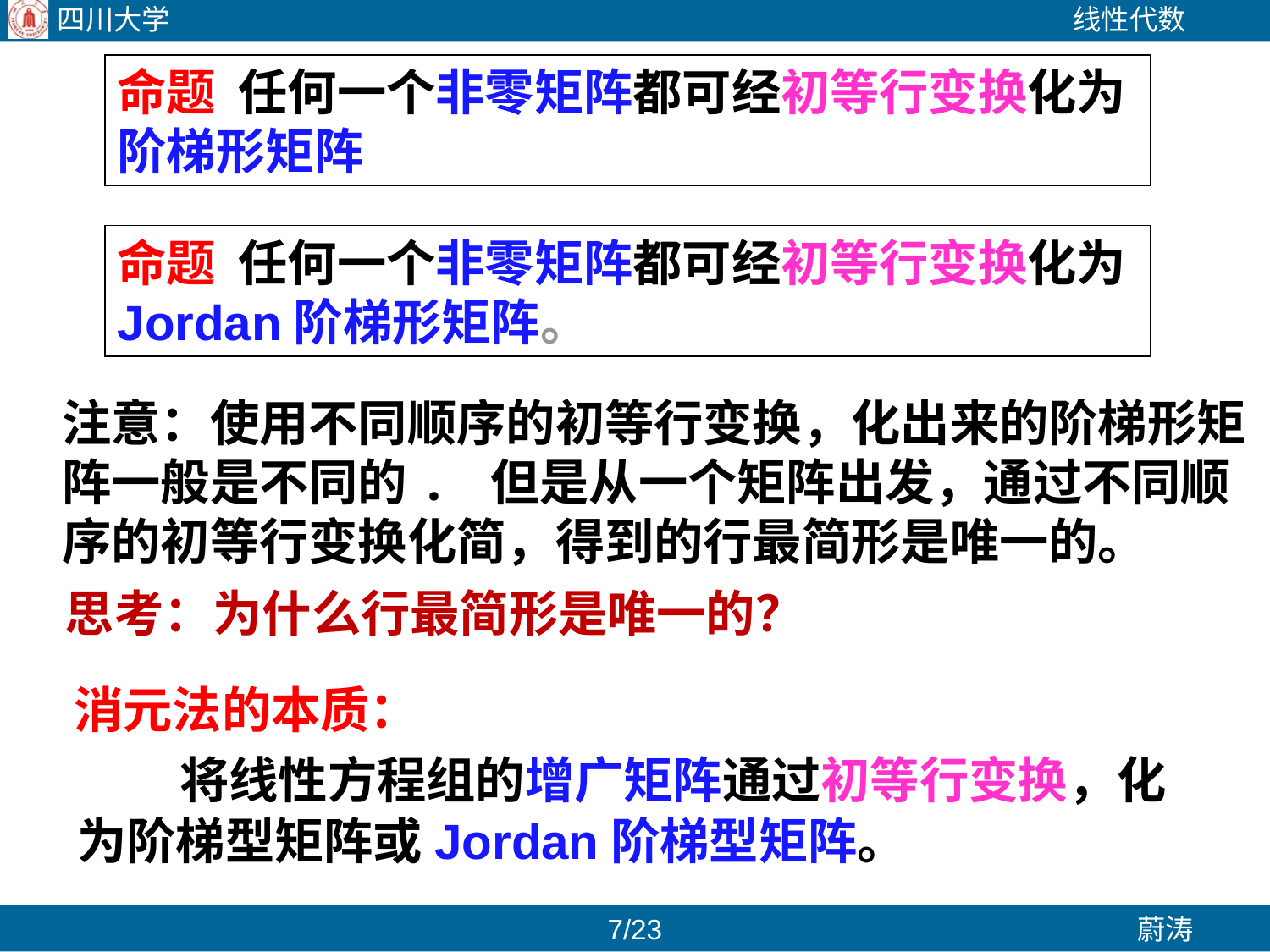

命题  任何一个非零矩阵都可经初等行变换化为阶梯形矩阵
命题  任何一个非零矩阵都可经初等行变换化为Jordan阶梯形矩阵。
注意：使用不同顺序的初等行变换，化出来的阶梯形矩阵一般是不同的. 但是从一个矩阵出发，通过不同顺序的初等行变换化简，得到的行最简形是唯一的。
思考：为什么行最简形是唯一的？
消元法的本质：
       将线性方程组的增广矩阵通过初等行变换，化为阶梯型矩阵或Jordan阶梯型矩阵。
7/23